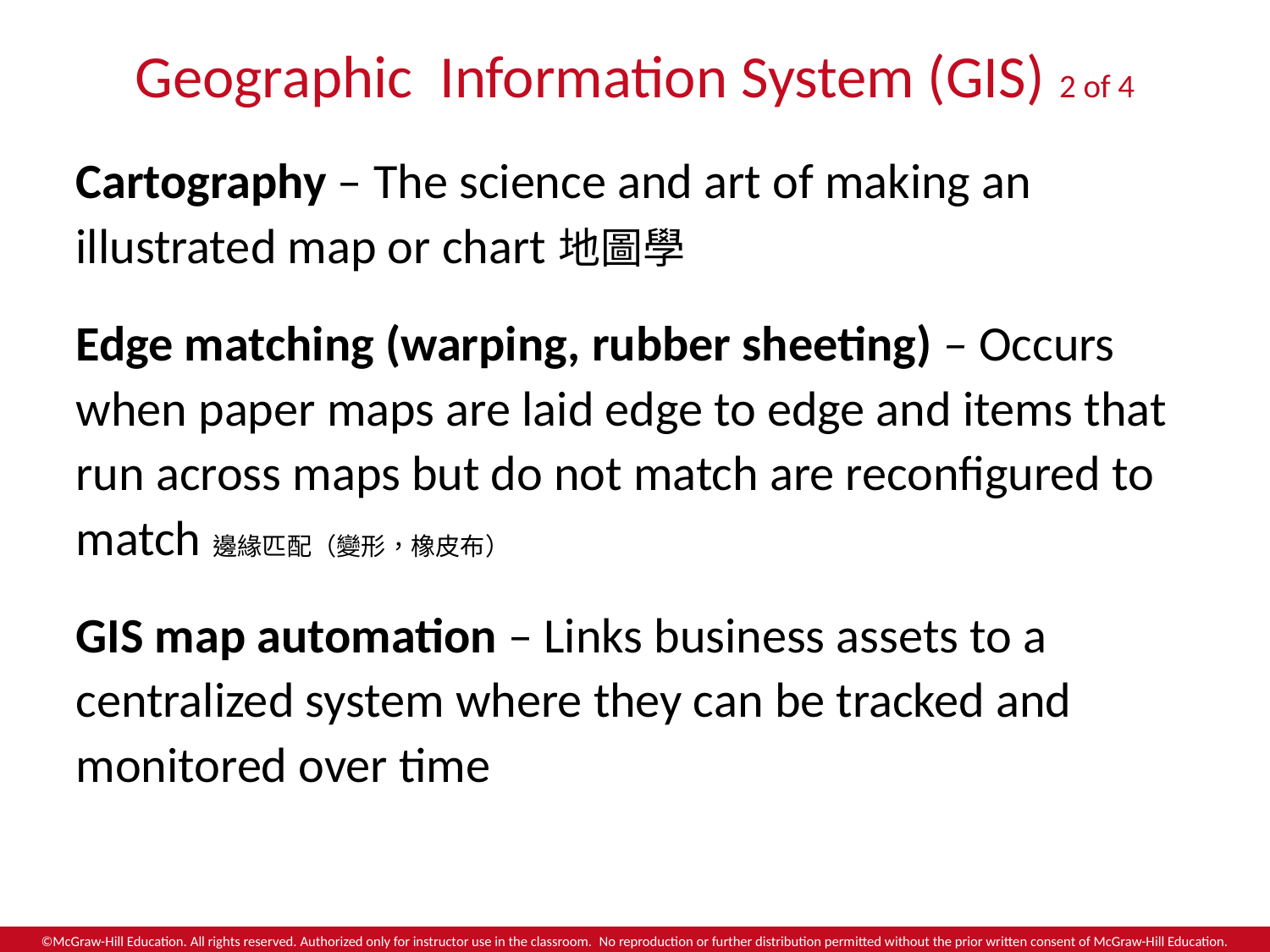

# Geographic  Information System (GIS) 2 of 4
Cartography – The science and art of making an illustrated map or chart地圖學
Edge matching (warping, rubber sheeting) – Occurs when paper maps are laid edge to edge and items that run across maps but do not match are reconfigured to match邊緣匹配（變形，橡皮布）
GIS map automation – Links business assets to a centralized system where they can be tracked and monitored over time